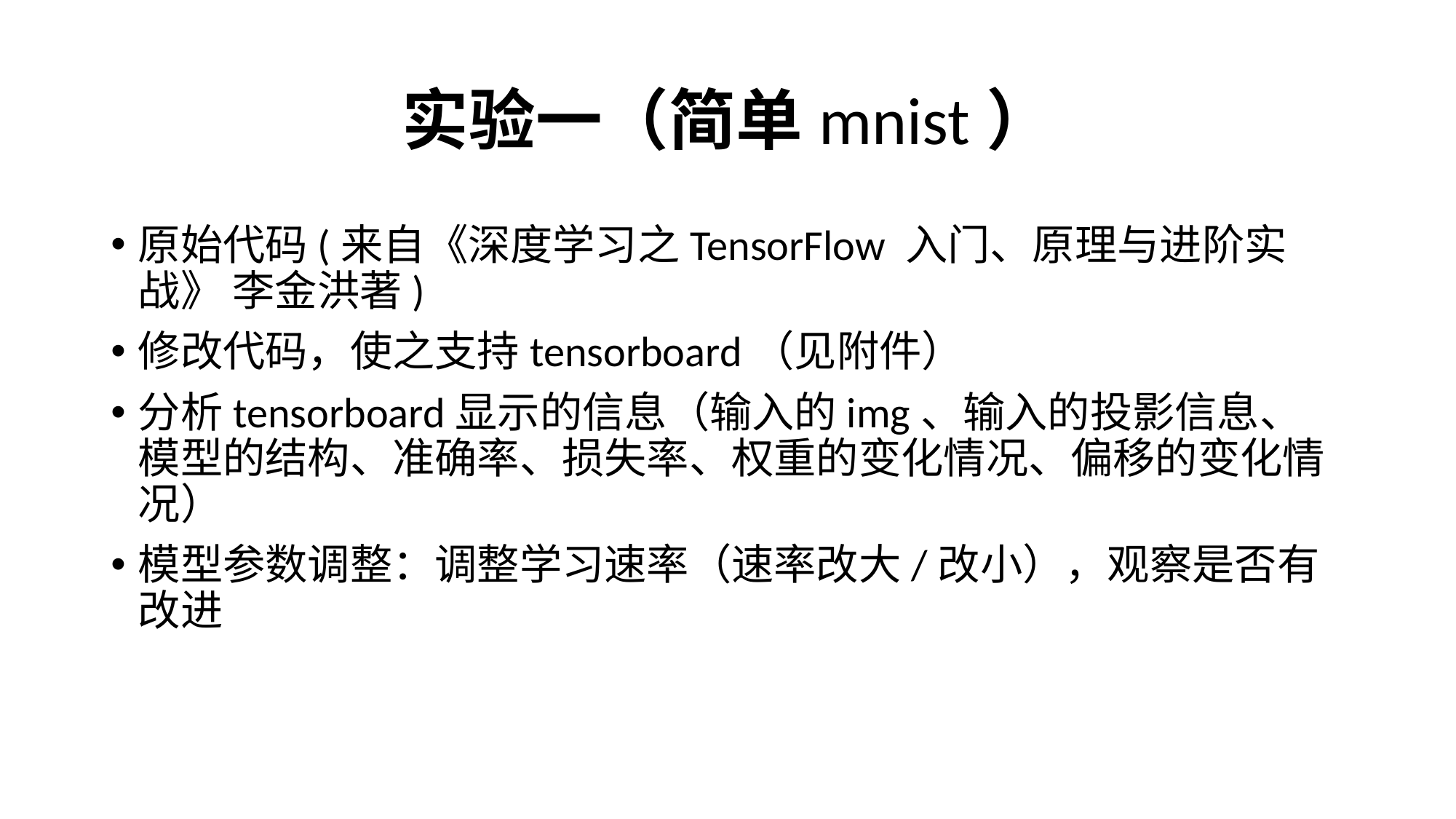

# 实验一（简单mnist）
原始代码(来自《深度学习之TensorFlow 入门、原理与进阶实战》 李金洪著)
修改代码，使之支持tensorboard（见附件）
分析tensorboard显示的信息（输入的img、输入的投影信息、模型的结构、准确率、损失率、权重的变化情况、偏移的变化情况）
模型参数调整：调整学习速率（速率改大/改小），观察是否有改进